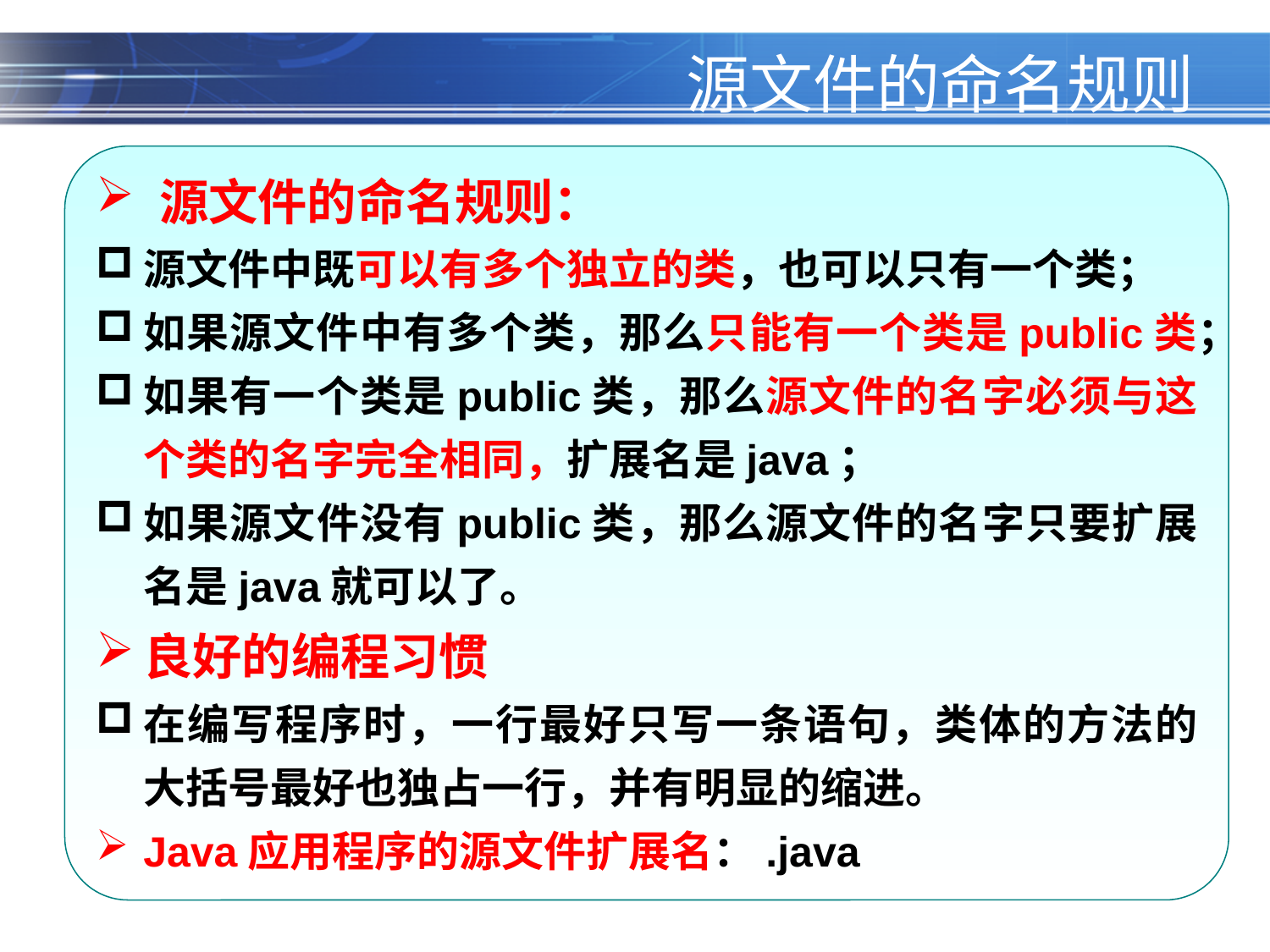

# 源文件的命名规则
源文件的命名规则：
源文件中既可以有多个独立的类，也可以只有一个类；
如果源文件中有多个类，那么只能有一个类是public类；
如果有一个类是public类，那么源文件的名字必须与这个类的名字完全相同，扩展名是java；
如果源文件没有public类，那么源文件的名字只要扩展名是java就可以了。
良好的编程习惯
在编写程序时，一行最好只写一条语句，类体的方法的大括号最好也独占一行，并有明显的缩进。
Java应用程序的源文件扩展名：.java